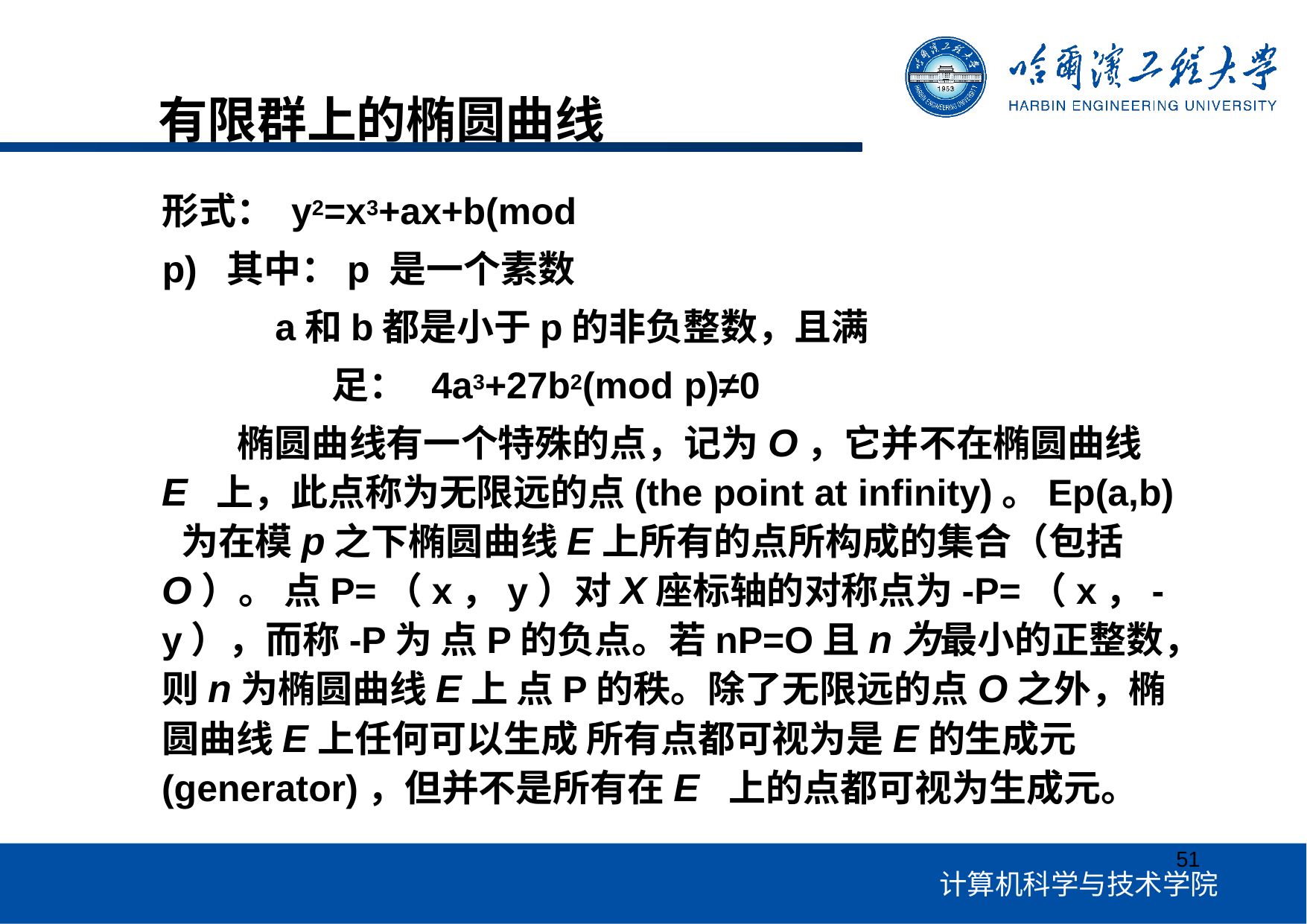

# 有限群上的椭圆曲线
形式： y2=x3+ax+b(mod p)  其中：p 是一个素数
a和b都是小于p的非负整数，且满足：  4a3+27b2(mod p)≠0
椭圆曲线有一个特殊的点，记为O，它并不在椭圆曲线E  上，此点称为无限远的点(the point at infinity)。Ep(a,b)  为在模p之下椭圆曲线E上所有的点所构成的集合（包括O）。 点P=（x，y）对X座标轴的对称点为-P=（x，-y），而称-P为 点P的负点。若nP=O且n为最小的正整数，则n为椭圆曲线E上 点P的秩。除了无限远的点O之外，椭圆曲线E上任何可以生成 所有点都可视为是E的生成元(generator)，但并不是所有在E  上的点都可视为生成元。
51